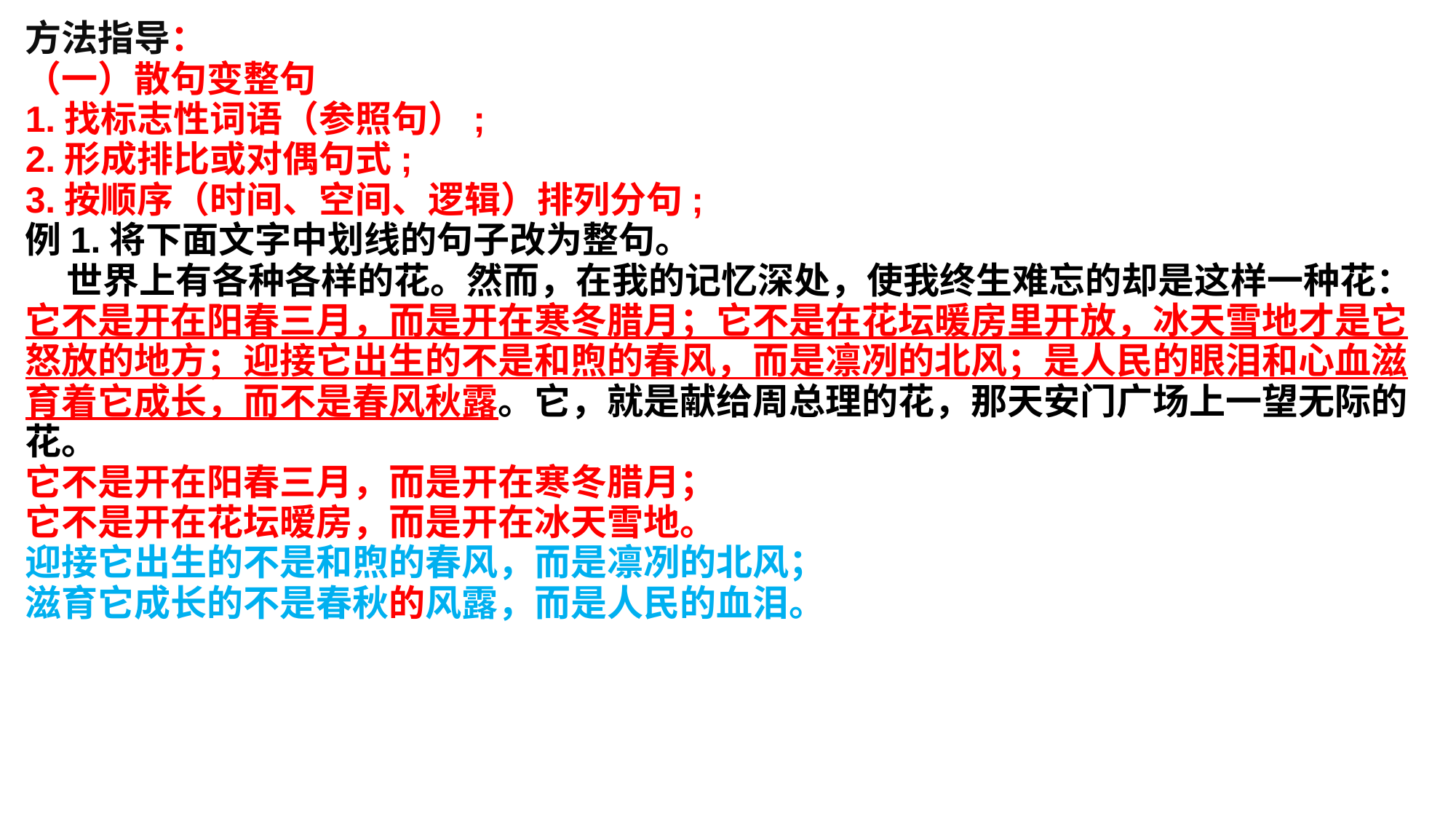

方法指导：
（一）散句变整句
1.找标志性词语（参照句）;
2.形成排比或对偶句式;
3.按顺序（时间、空间、逻辑）排列分句;
例1.将下面文字中划线的句子改为整句。
    世界上有各种各样的花。然而，在我的记忆深处，使我终生难忘的却是这样一种花：
它不是开在阳春三月，而是开在寒冬腊月；它不是在花坛暖房里开放，冰天雪地才是它怒放的地方；迎接它出生的不是和煦的春风，而是凛冽的北风；是人民的眼泪和心血滋育着它成长，而不是春风秋露。它，就是献给周总理的花，那天安门广场上一望无际的花。
它不是开在阳春三月，而是开在寒冬腊月；
它不是开在花坛暧房，而是开在冰天雪地。
迎接它出生的不是和煦的春风，而是凛冽的北风；
滋育它成长的不是春秋的风露，而是人民的血泪。